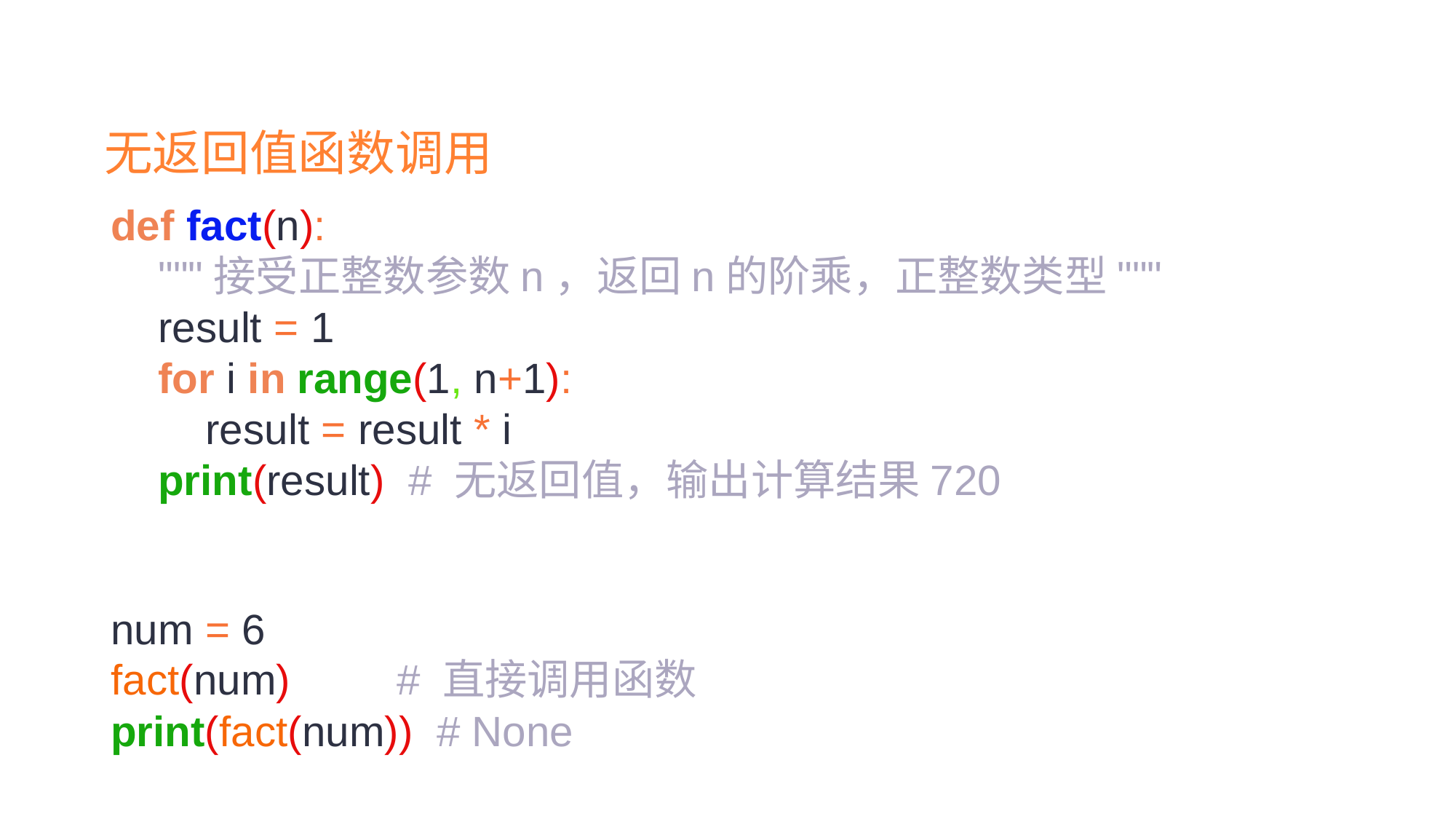

无返回值函数调用
def fact(n):
    """接受正整数参数n，返回n的阶乘，正整数类型"""
    result = 1
    for i in range(1, n+1):
        result = result * i
    print(result)  # 无返回值，输出计算结果720
num = 6
fact(num)         # 直接调用函数print(fact(num))  # None